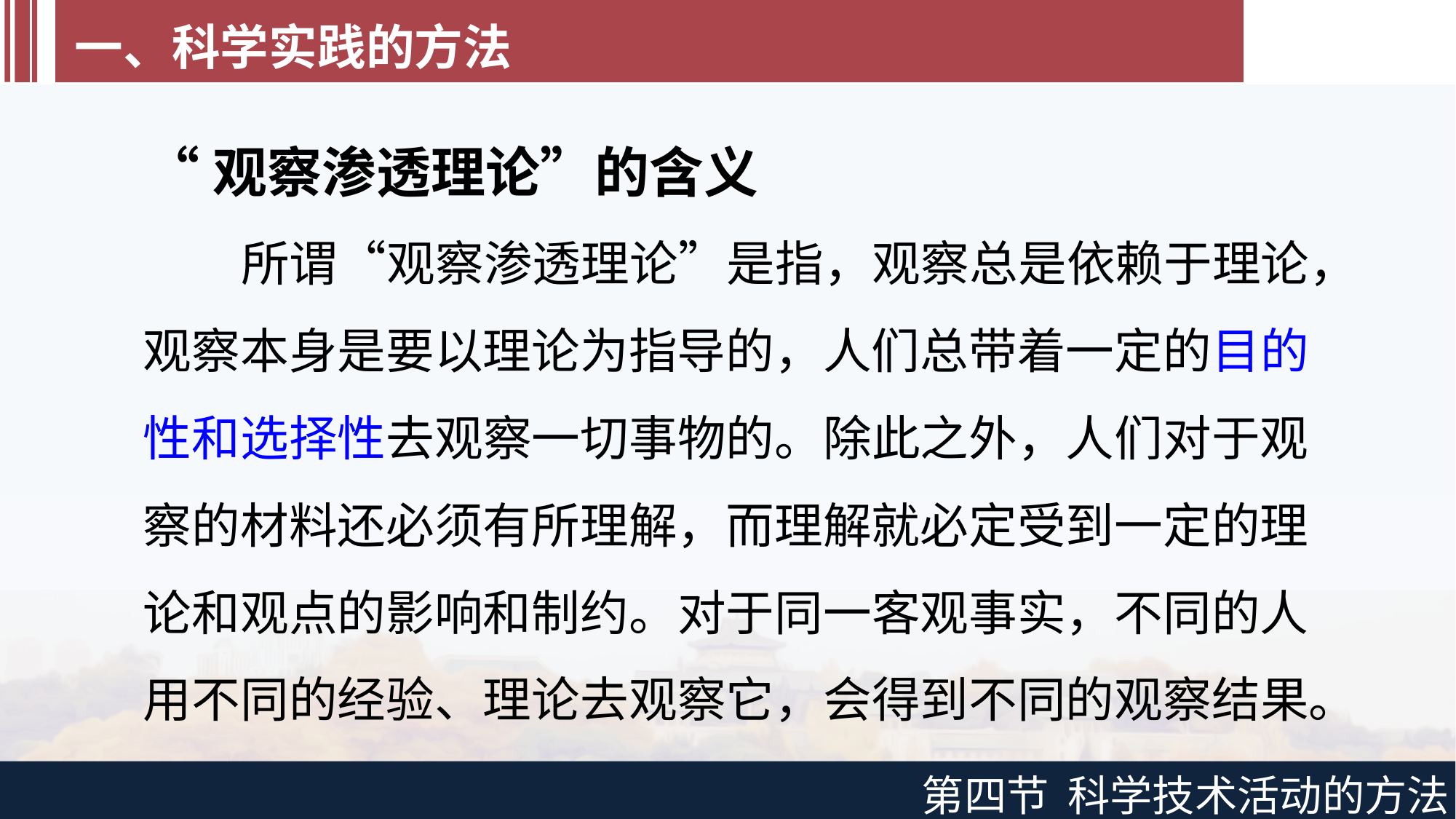

一、科学实践的方法
“观察渗透理论”的含义
所谓“观察渗透理论”是指，观察总是依赖于理论，观察本身是要以理论为指导的，人们总带着一定的目的性和选择性去观察一切事物的。除此之外，人们对于观察的材料还必须有所理解，而理解就必定受到一定的理论和观点的影响和制约。对于同一客观事实，不同的人用不同的经验、理论去观察它，会得到不同的观察结果。
第四节  科学技术活动的方法